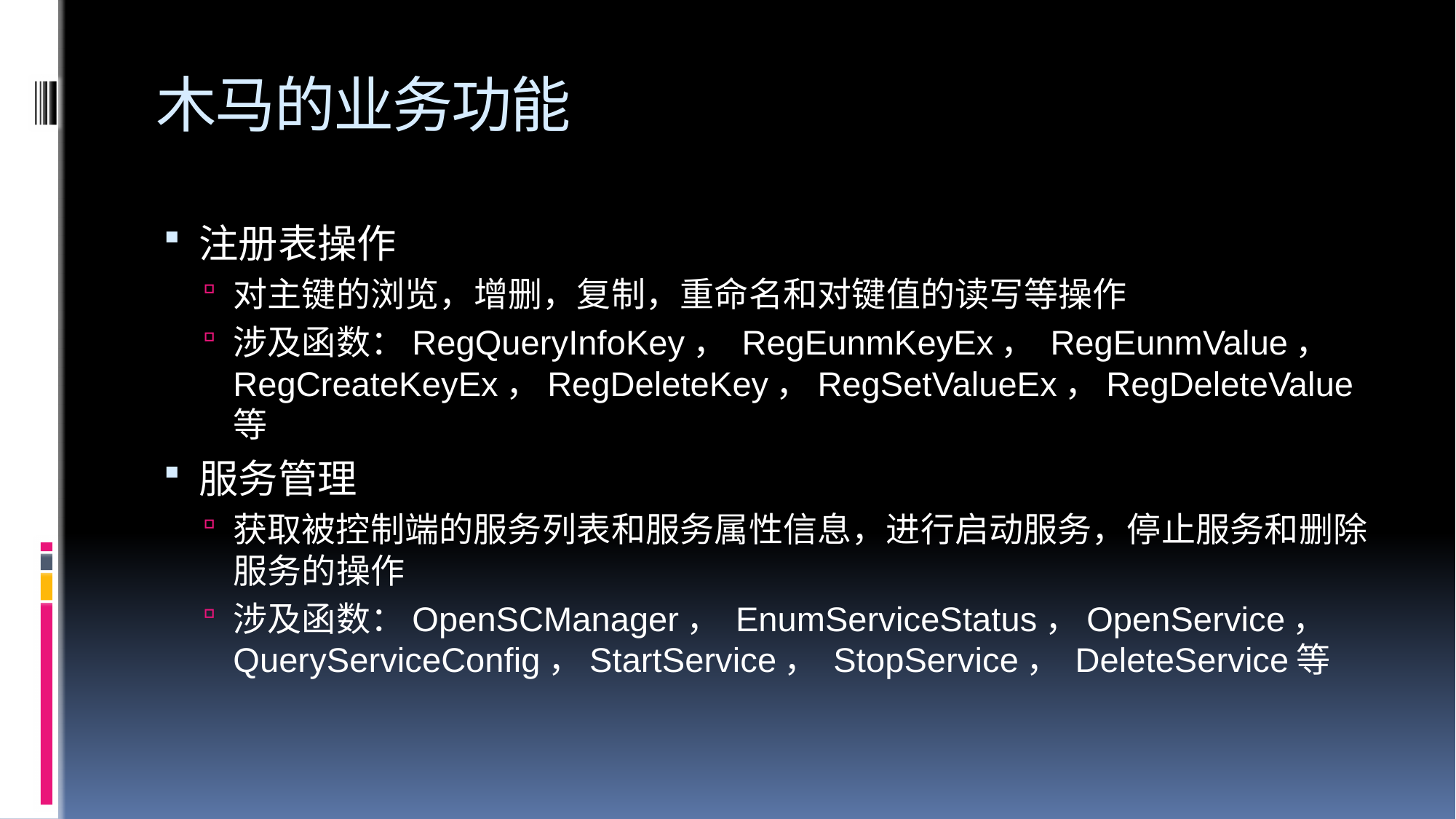

# 木马的业务功能
注册表操作
对主键的浏览，增删，复制，重命名和对键值的读写等操作
涉及函数：RegQueryInfoKey， RegEunmKeyEx， RegEunmValue， RegCreateKeyEx，RegDeleteKey，RegSetValueEx，RegDeleteValue等
服务管理
获取被控制端的服务列表和服务属性信息，进行启动服务，停止服务和删除服务的操作
涉及函数：OpenSCManager， EnumServiceStatus，OpenService， QueryServiceConfig，StartService， StopService， DeleteService等